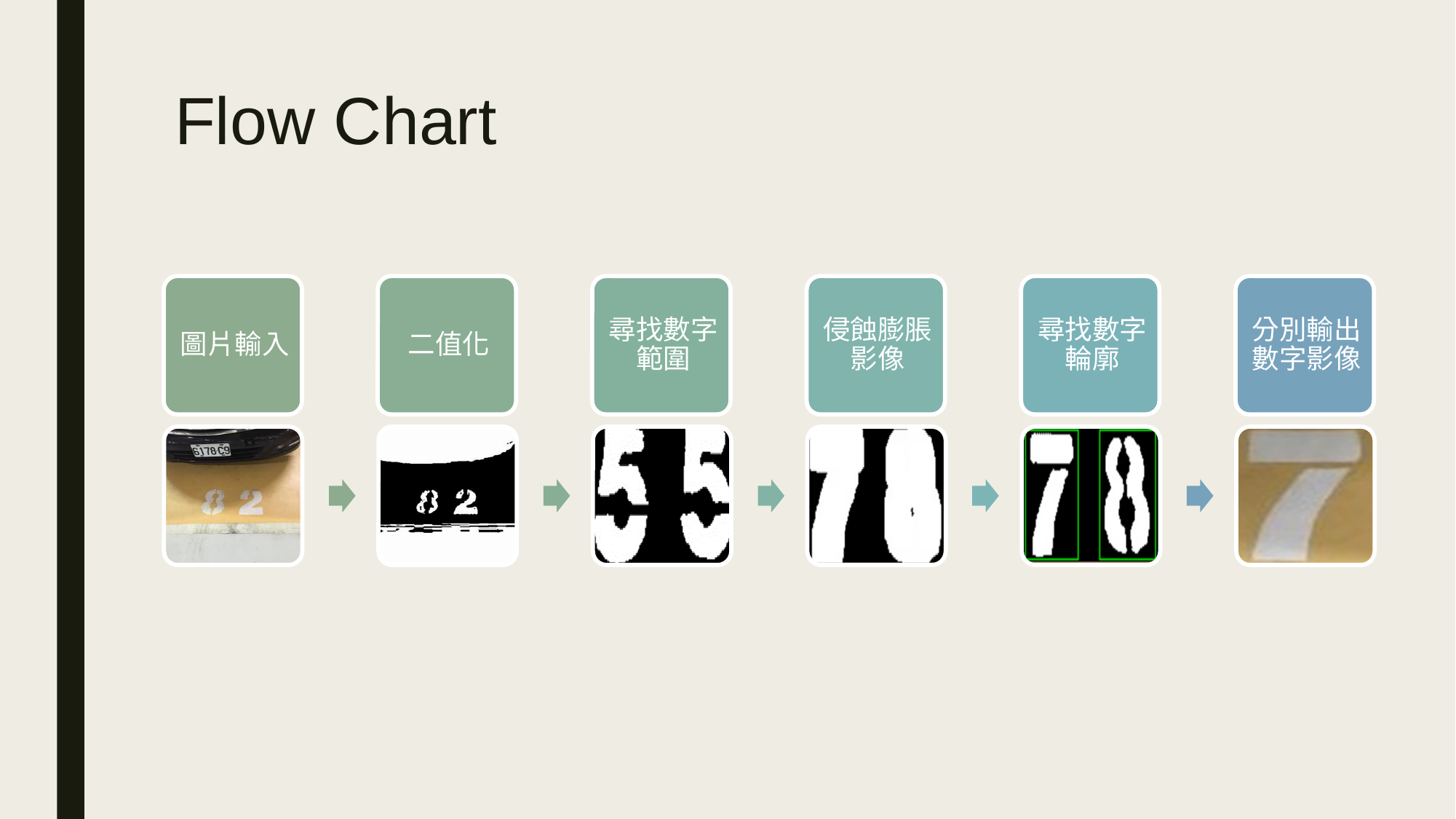

# Flow Chart
圖片輸入

二值化

尋找數字範圍

侵蝕膨脹影像

尋找數字輪廓

分別輸出數字影像